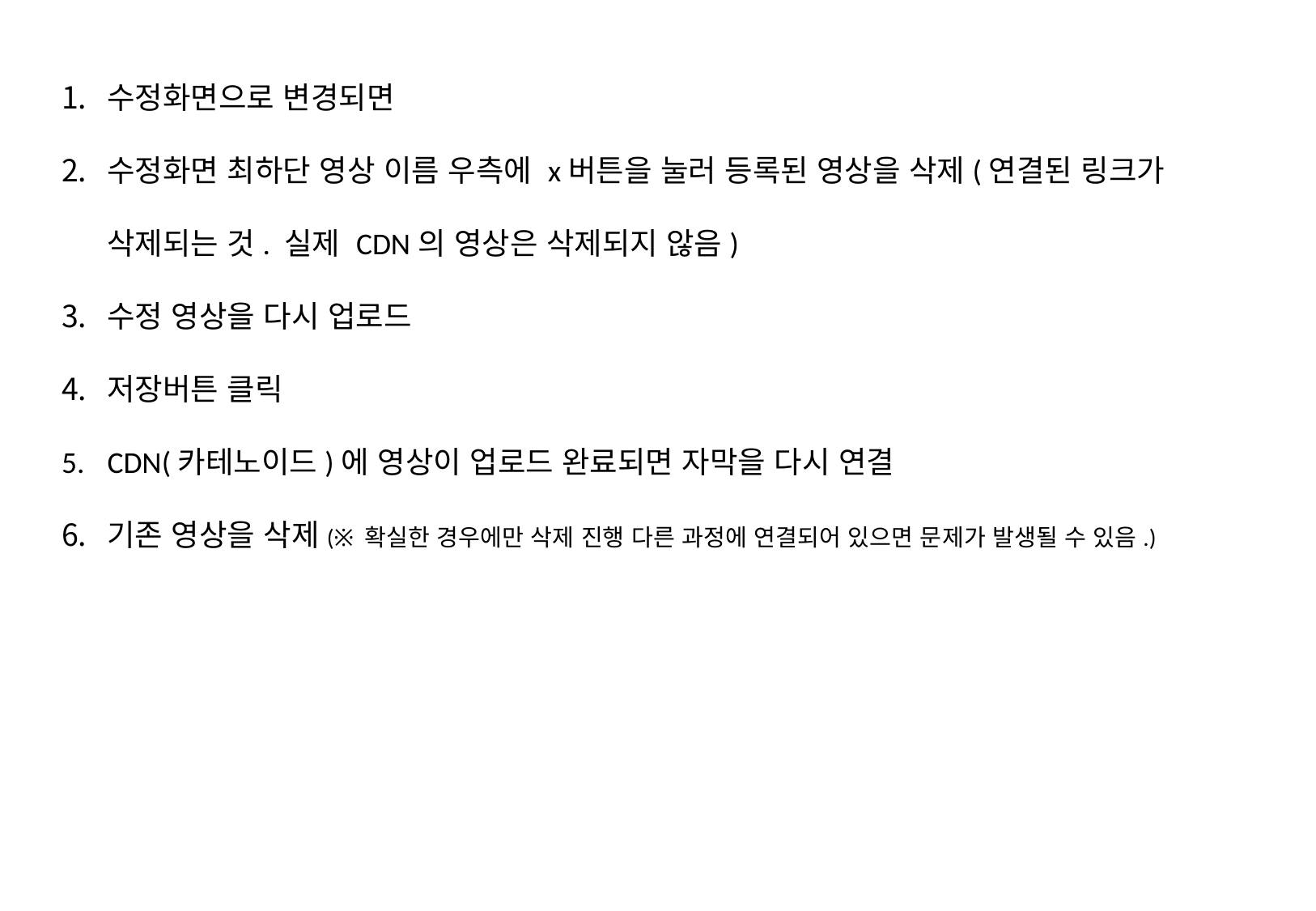

수정화면으로 변경되면
수정화면 최하단 영상 이름 우측에 x버튼을 눌러 등록된 영상을 삭제(연결된 링크가 삭제되는 것. 실제 CDN의 영상은 삭제되지 않음)
수정 영상을 다시 업로드
저장버튼 클릭
CDN(카테노이드)에 영상이 업로드 완료되면 자막을 다시 연결
기존 영상을 삭제(※ 확실한 경우에만 삭제 진행 다른 과정에 연결되어 있으면 문제가 발생될 수 있음.)